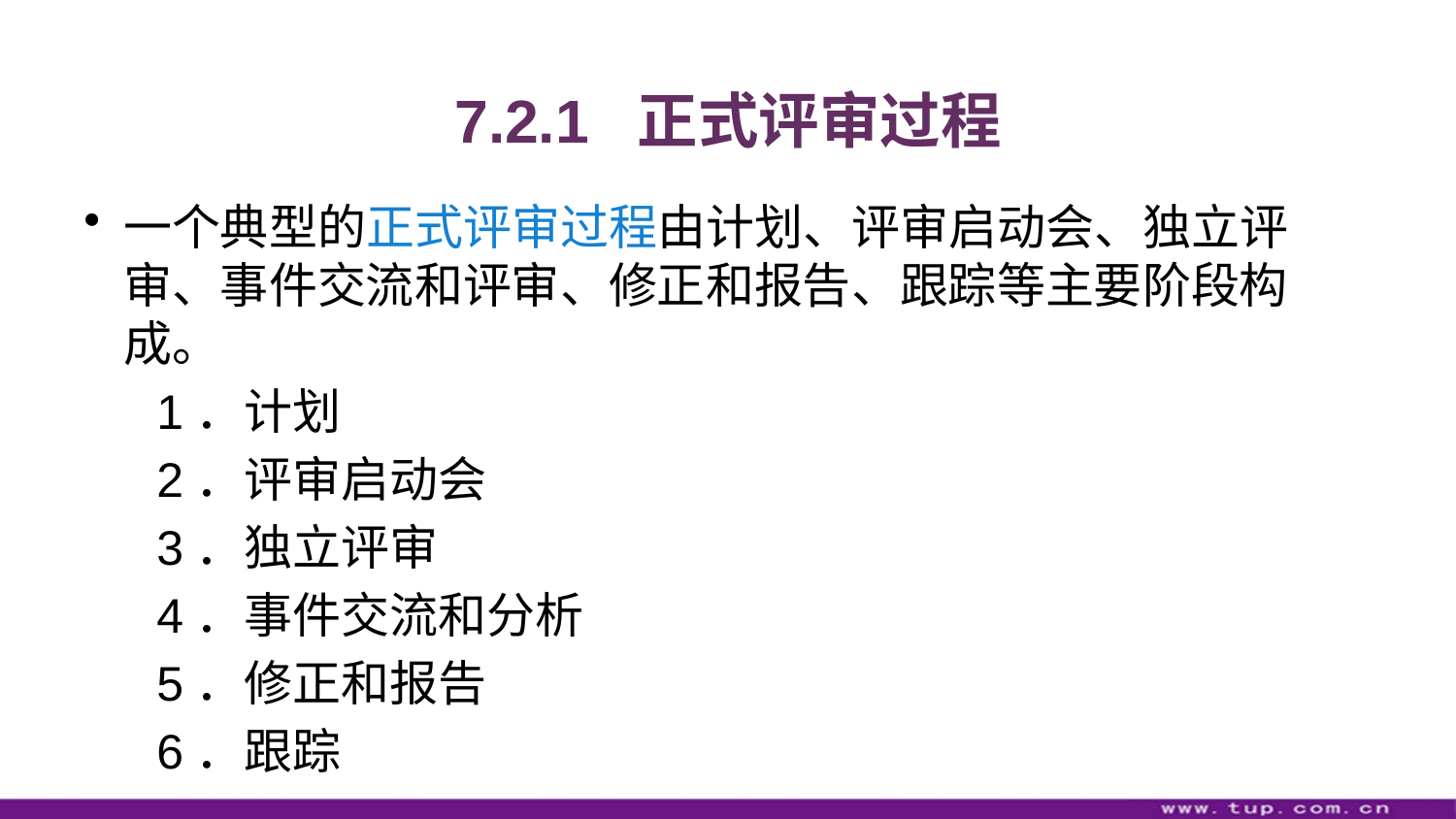

# 7.2.1  正式评审过程
一个典型的正式评审过程由计划、评审启动会、独立评审、事件交流和评审、修正和报告、跟踪等主要阶段构成。
1．计划
2．评审启动会
3．独立评审
4．事件交流和分析
5．修正和报告
6．跟踪